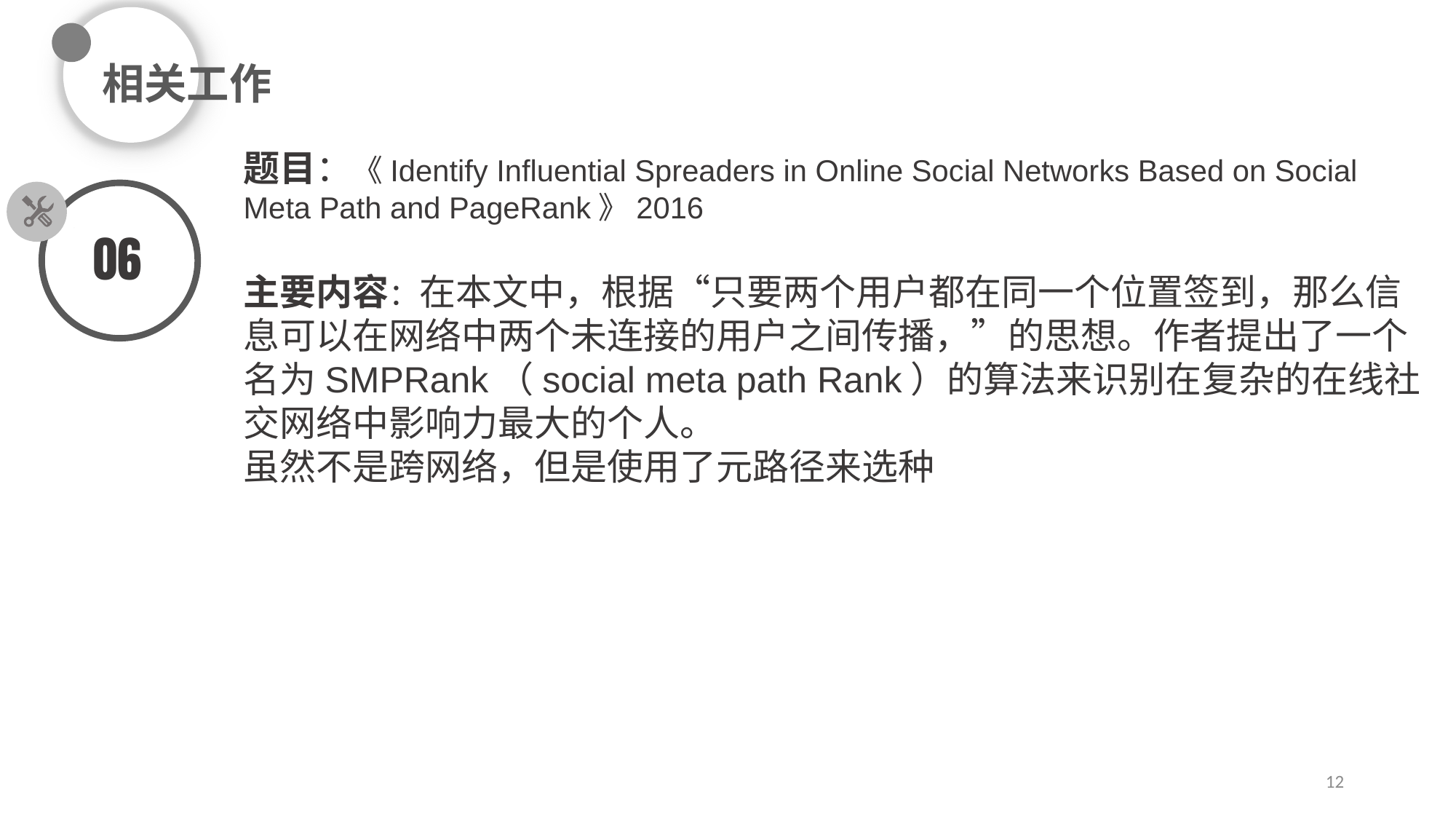

相关工作
题目：《Identify Influential Spreaders in Online Social Networks Based on Social Meta Path and PageRank》2016

主要内容：在本文中，根据“只要两个用户都在同一个位置签到，那么信息可以在网络中两个未连接的用户之间传播，”的思想。作者提出了一个名为SMPRank（social meta path Rank）的算法来识别在复杂的在线社交网络中影响力最大的个人。
虽然不是跨网络，但是使用了元路径来选种

06
12